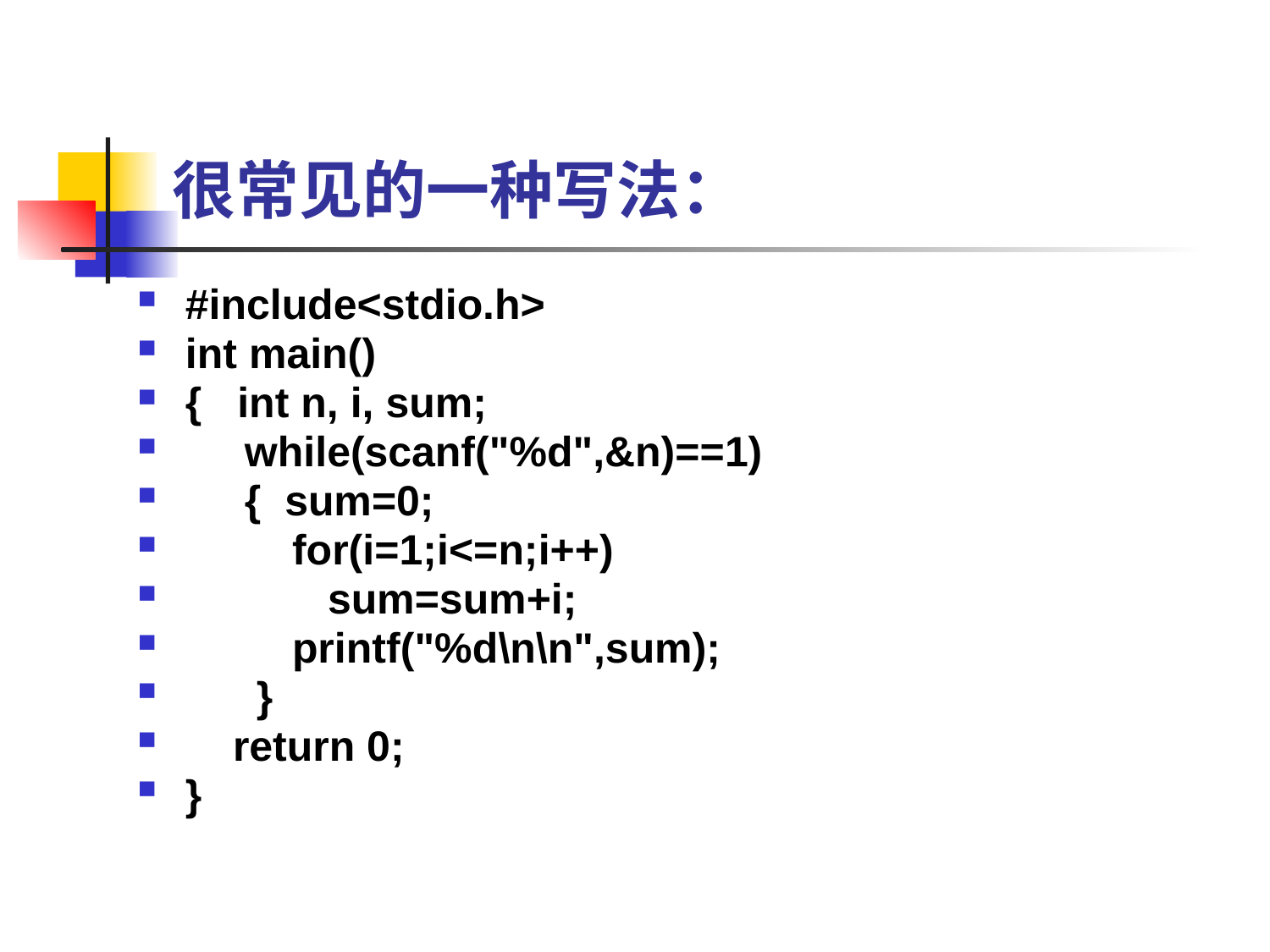

# 很常见的一种写法：
#include<stdio.h>
int main()
{   int n, i, sum;
     while(scanf("%d",&n)==1)
     {  sum=0;
         for(i=1;i<=n;i++)
            sum=sum+i;
         printf("%d\n\n",sum);
      }
    return 0;
}

5